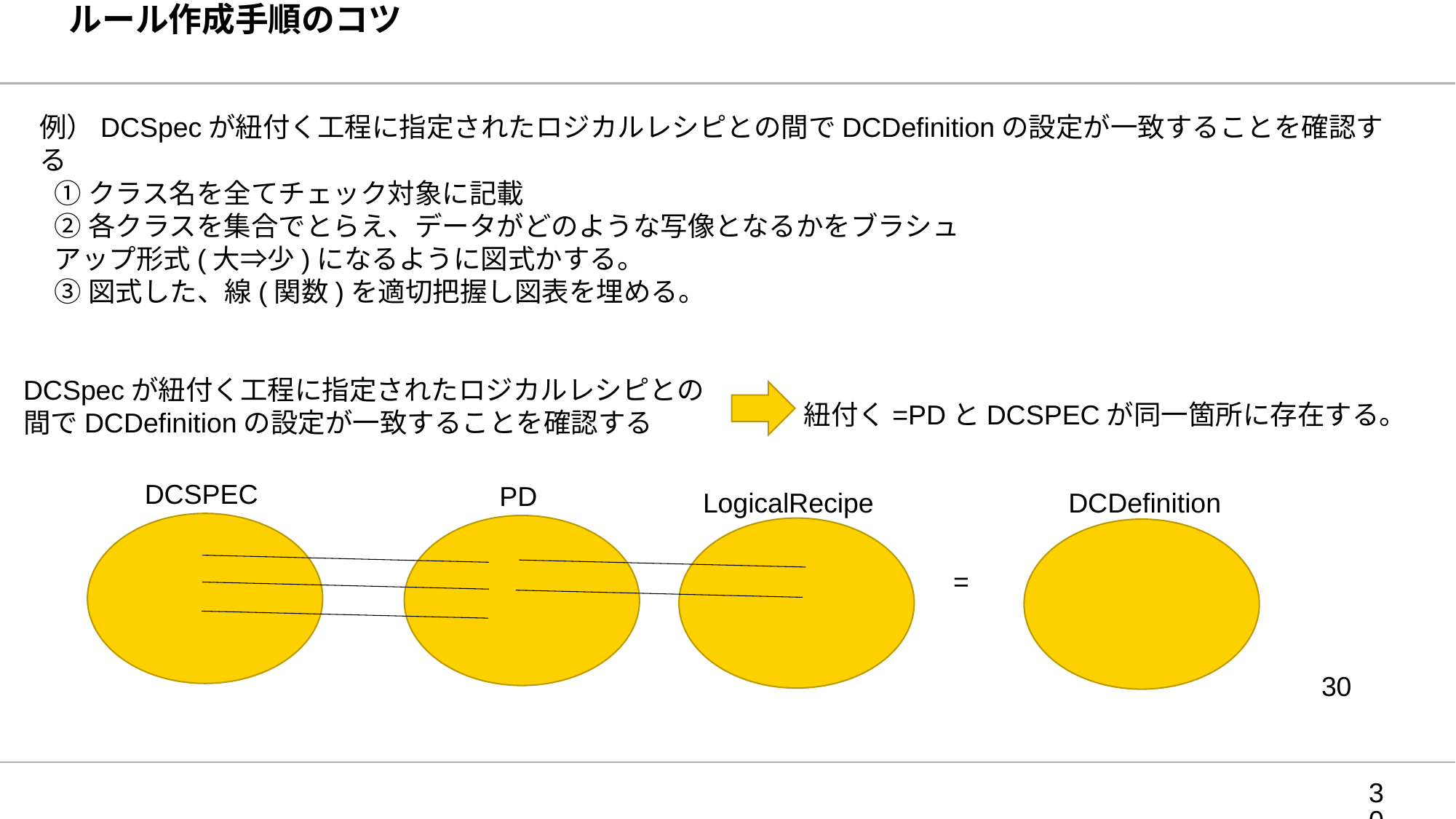

# ルール作成手順のコツ
例）DCSpecが紐付く工程に指定されたロジカルレシピとの間でDCDefinitionの設定が一致することを確認する
①クラス名を全てチェック対象に記載
②各クラスを集合でとらえ、データがどのような写像となるかをブラシュアップ形式(大⇒少)になるように図式かする。
③図式した、線(関数)を適切把握し図表を埋める。
DCSpecが紐付く工程に指定されたロジカルレシピとの間でDCDefinitionの設定が一致することを確認する

紐付く=PDとDCSPECが同一箇所に存在する。

DCSPEC
PD
LogicalRecipe
DCDefinition

=
30
30